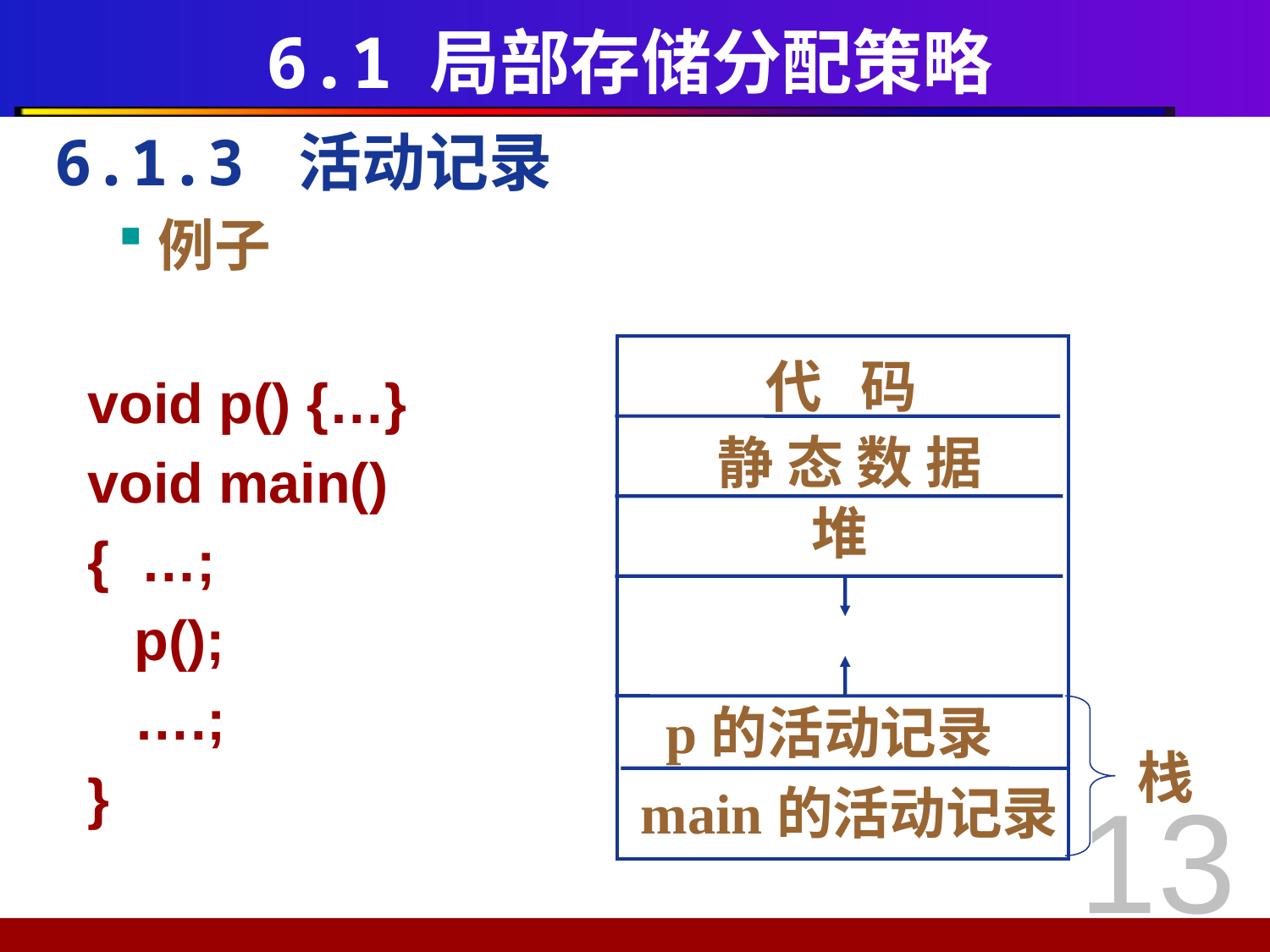

# 6.1 局部存储分配策略
6.1.3 活动记录
例子

代   码

静 态 数 据
堆

p的活动记录

栈
main的活动记录

void p() {…}
void main()
{  …;
   p();
   ….;
}
13